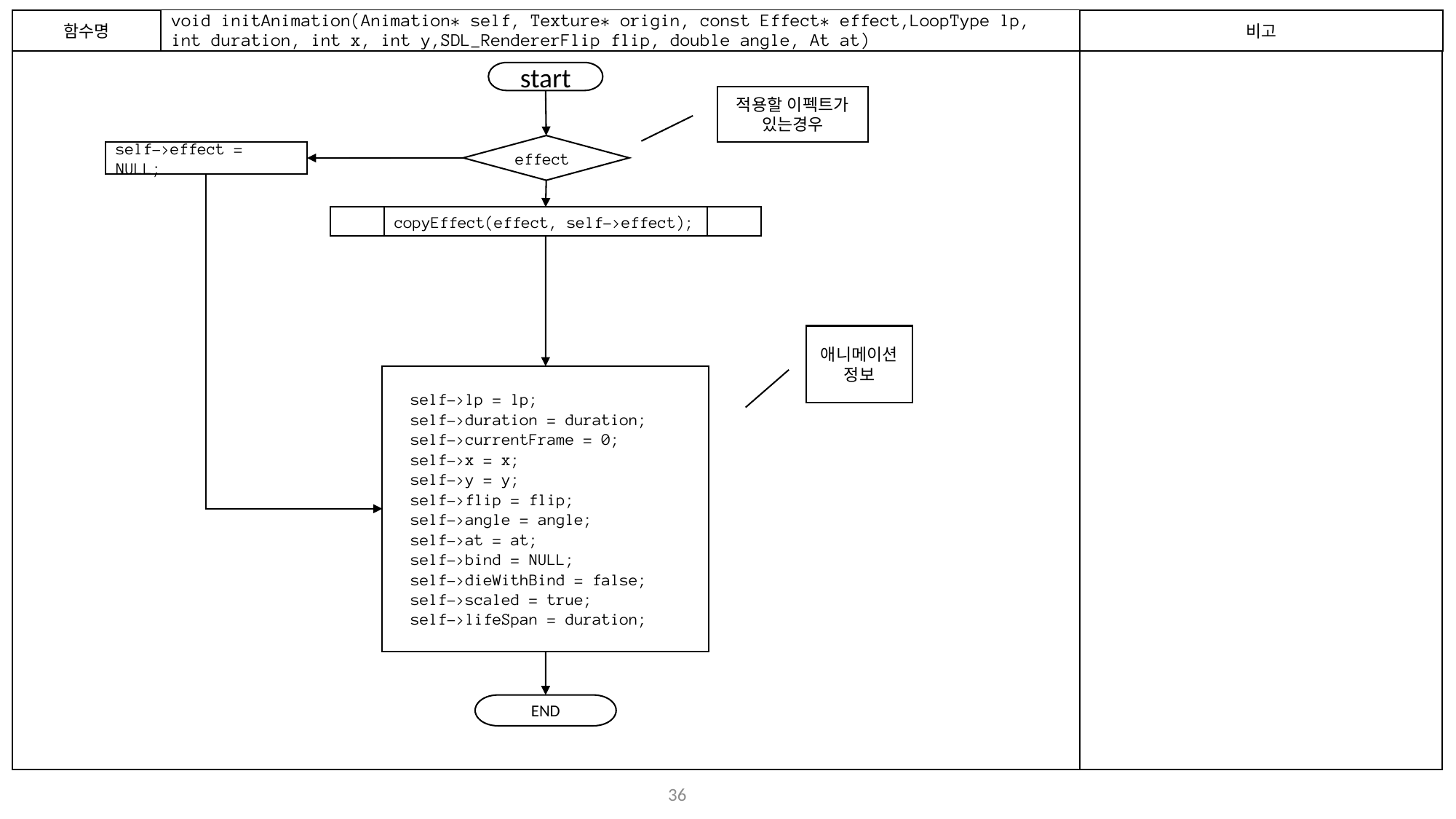

함수명
# void initAnimation(Animation* self, Texture* origin, const Effect* effect,LoopType lp, int duration, int x, int y,SDL_RendererFlip flip, double angle, At at)
비고

start
적용할 이펙트가 있는경우
effect
self->effect = NULL;
copyEffect(effect, self->effect);
애니메이션 정보
  self->lp = lp;
  self->duration = duration;
  self->currentFrame = 0;
  self->x = x;
  self->y = y;
  self->flip = flip;
  self->angle = angle;
  self->at = at;
  self->bind = NULL;
  self->dieWithBind = false;
  self->scaled = true;
  self->lifeSpan = duration;
END
36